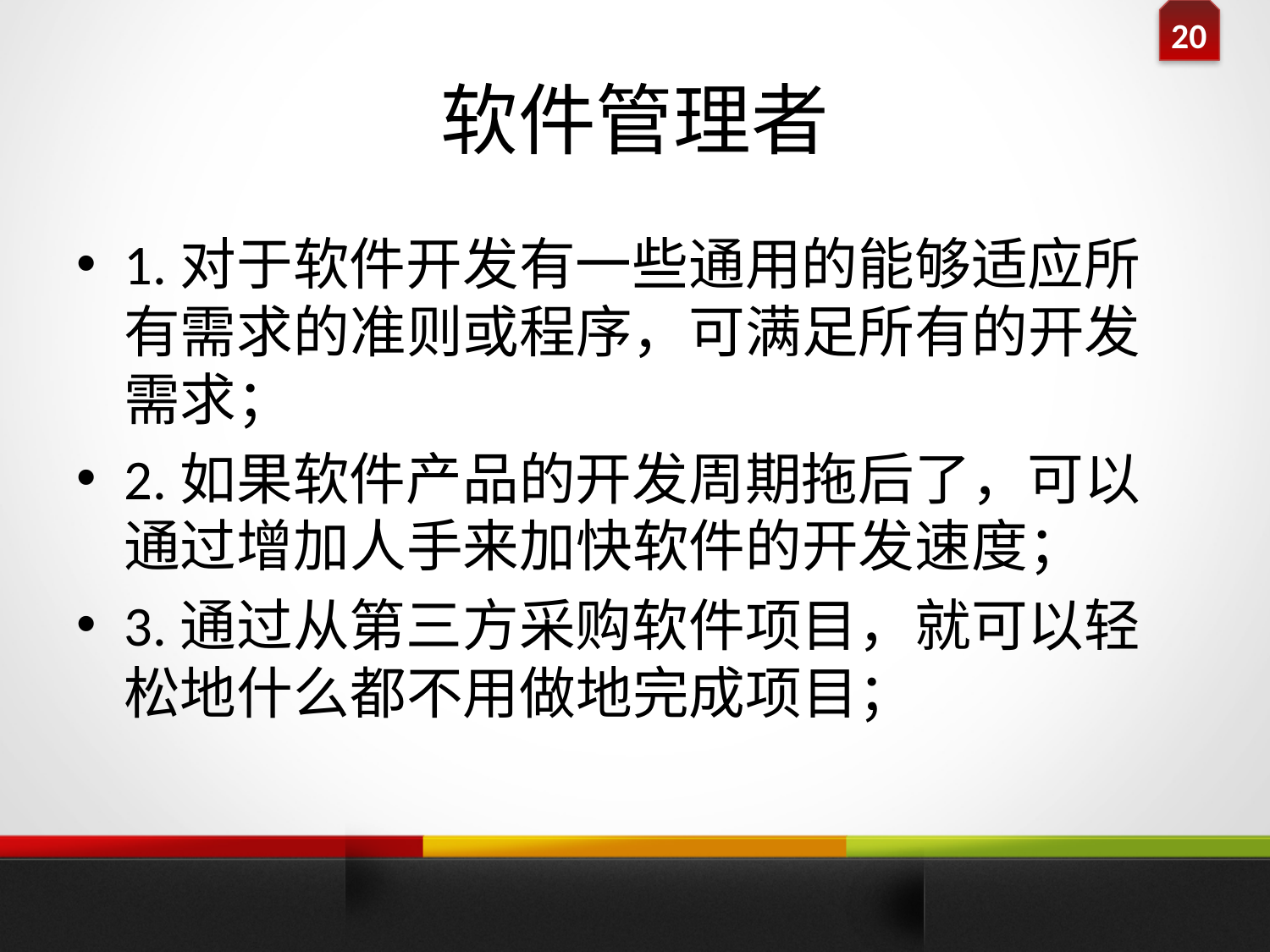

# 软件管理者
1.对于软件开发有一些通用的能够适应所有需求的准则或程序，可满足所有的开发需求；
2.如果软件产品的开发周期拖后了，可以通过增加人手来加快软件的开发速度；
3.通过从第三方采购软件项目，就可以轻松地什么都不用做地完成项目；

20